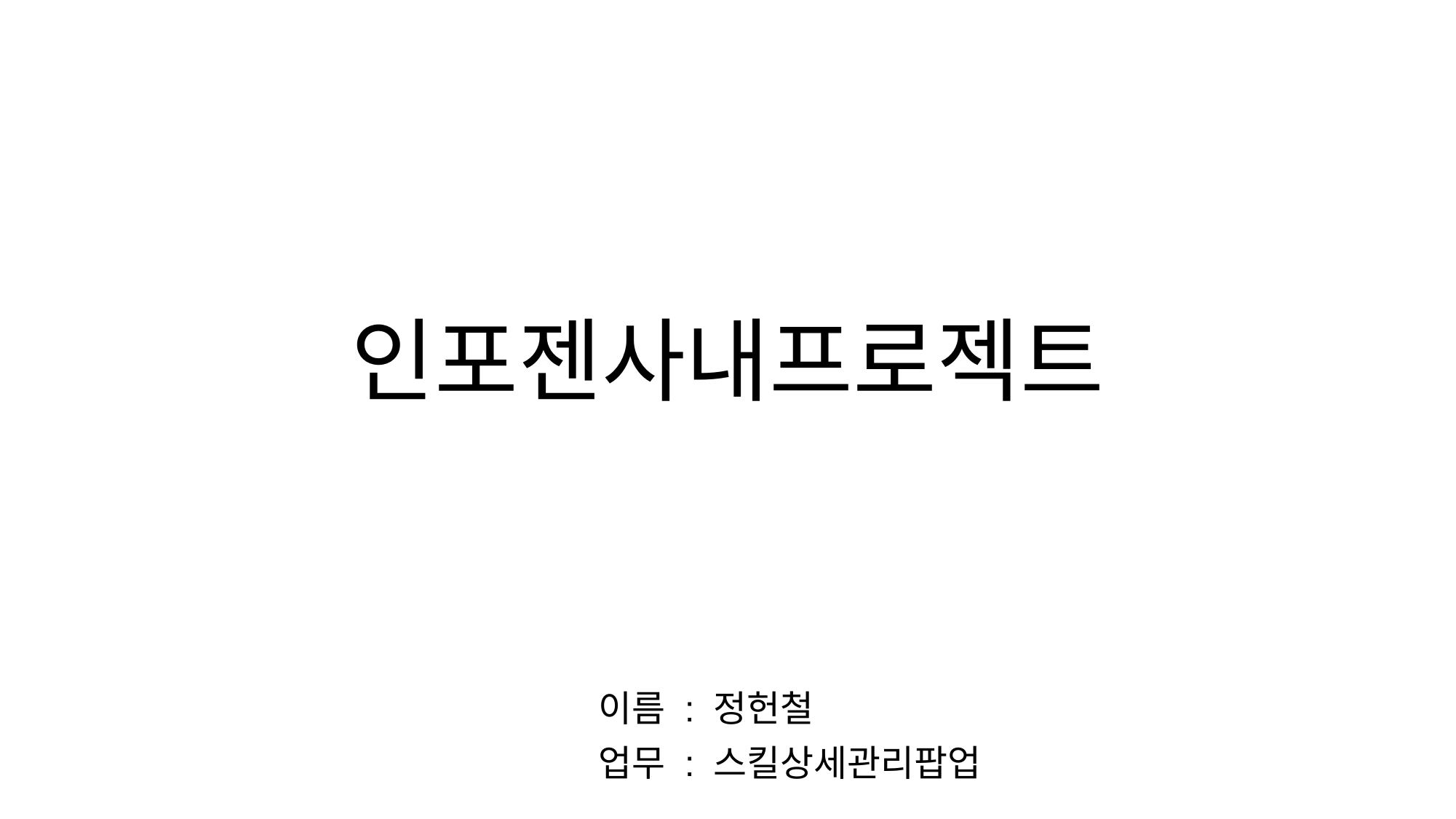

# 인포젠사내프로젝트
이름 : 정헌철
업무 : 스킬상세관리팝업